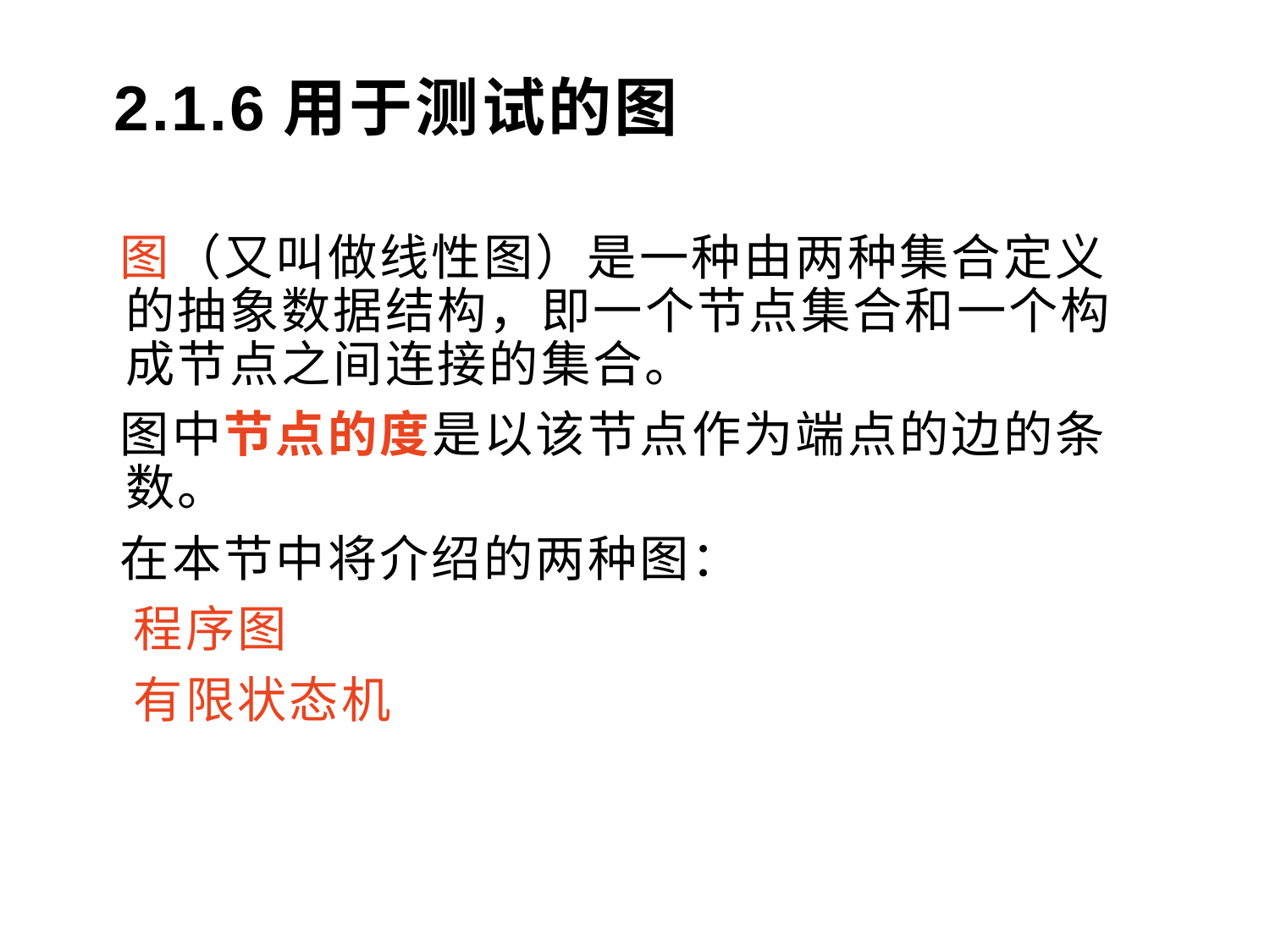

2.1.6用于测试的图

       图（又叫做线性图）是一种由两种集合定义的抽象数据结构，即一个节点集合和一个构成节点之间连接的集合。
       图中节点的度是以该节点作为端点的边的条数。
       在本节中将介绍的两种图：
        程序图
        有限状态机